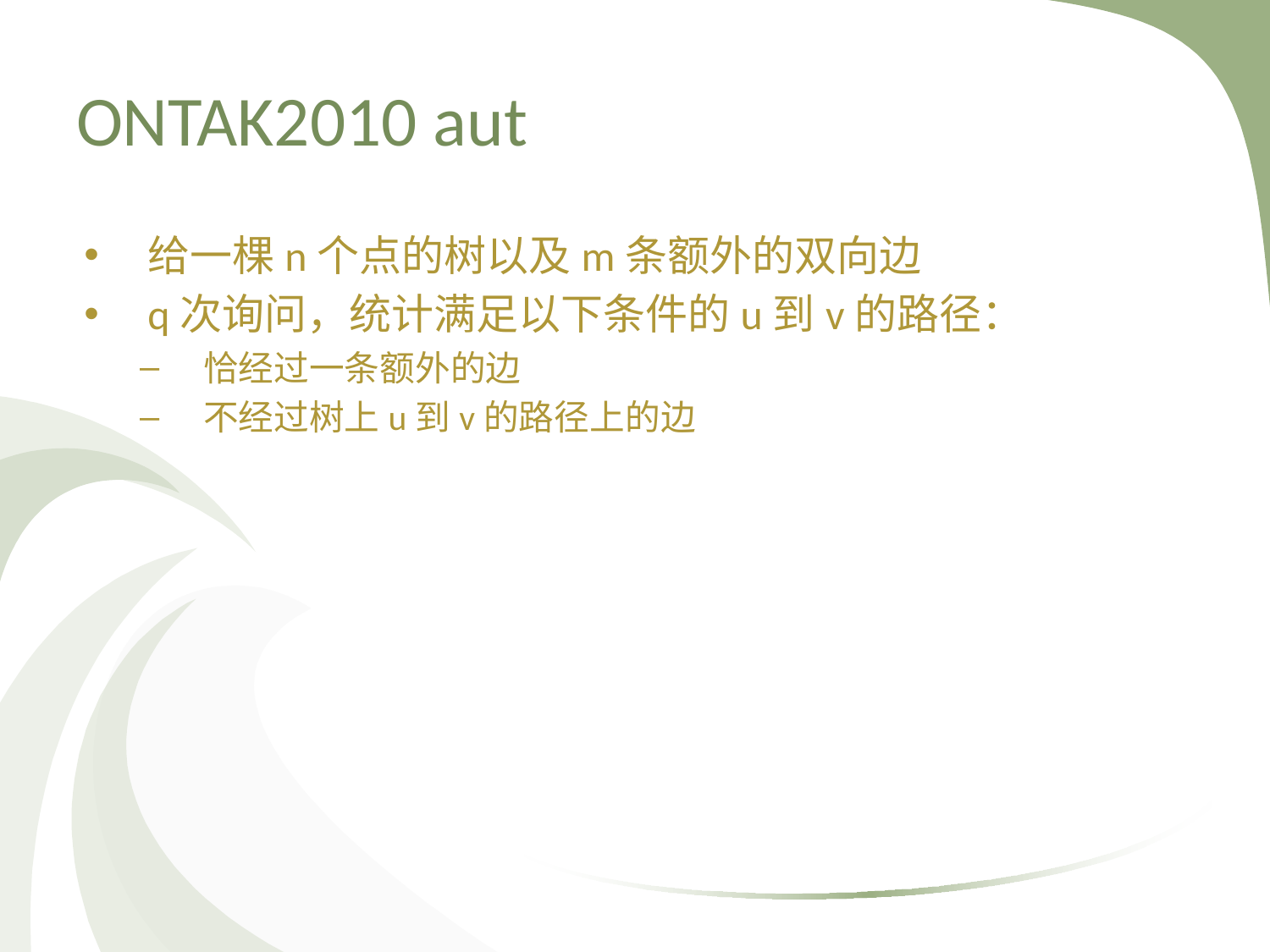

# ONTAK2010 aut
给一棵n个点的树以及m条额外的双向边
q次询问，统计满足以下条件的u到v的路径：
恰经过一条额外的边
不经过树上u到v的路径上的边